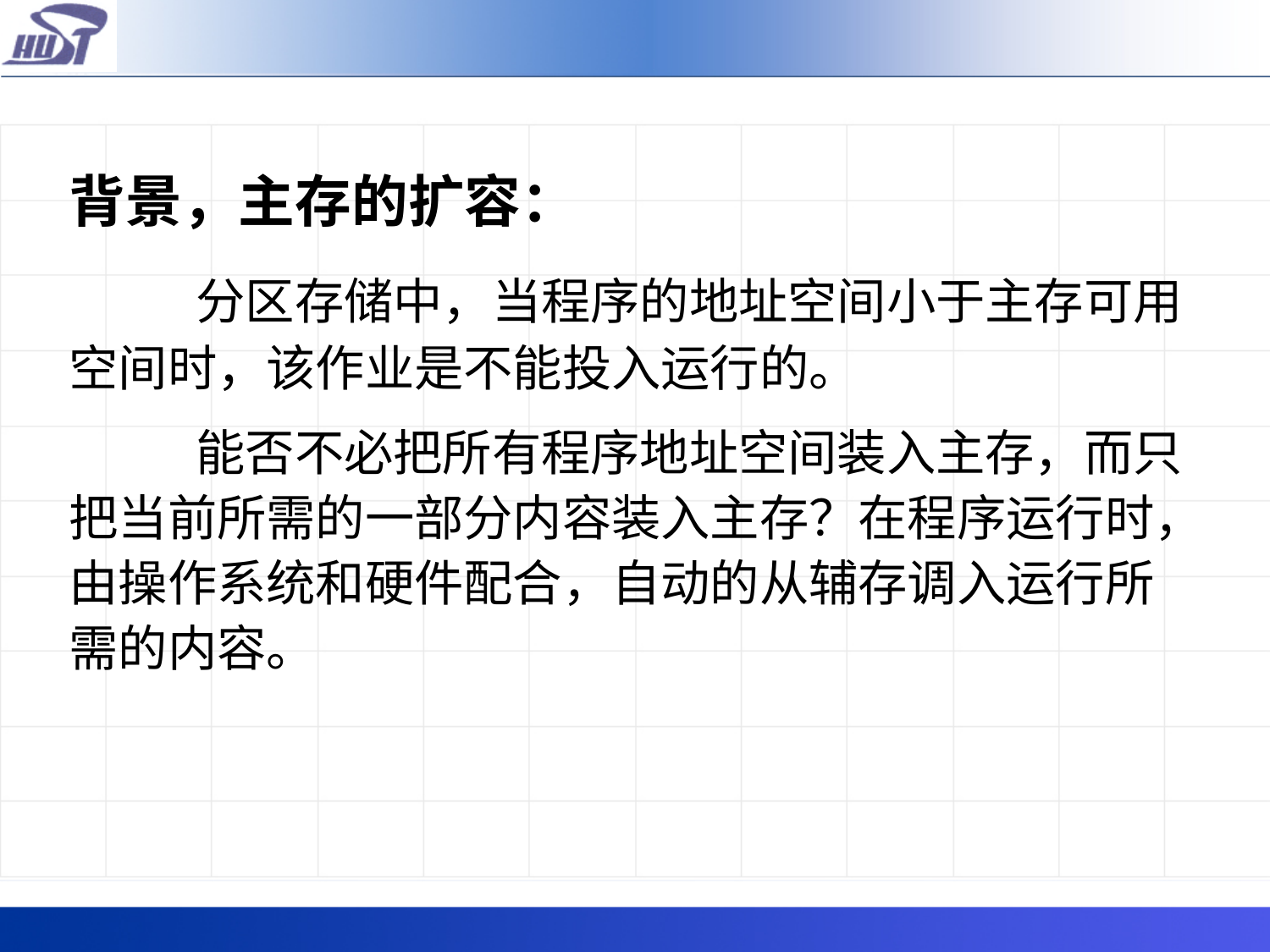

背景，主存的扩容：
	分区存储中，当程序的地址空间小于主存可用空间时，该作业是不能投入运行的。
	能否不必把所有程序地址空间装入主存，而只把当前所需的一部分内容装入主存？在程序运行时，由操作系统和硬件配合，自动的从辅存调入运行所需的内容。